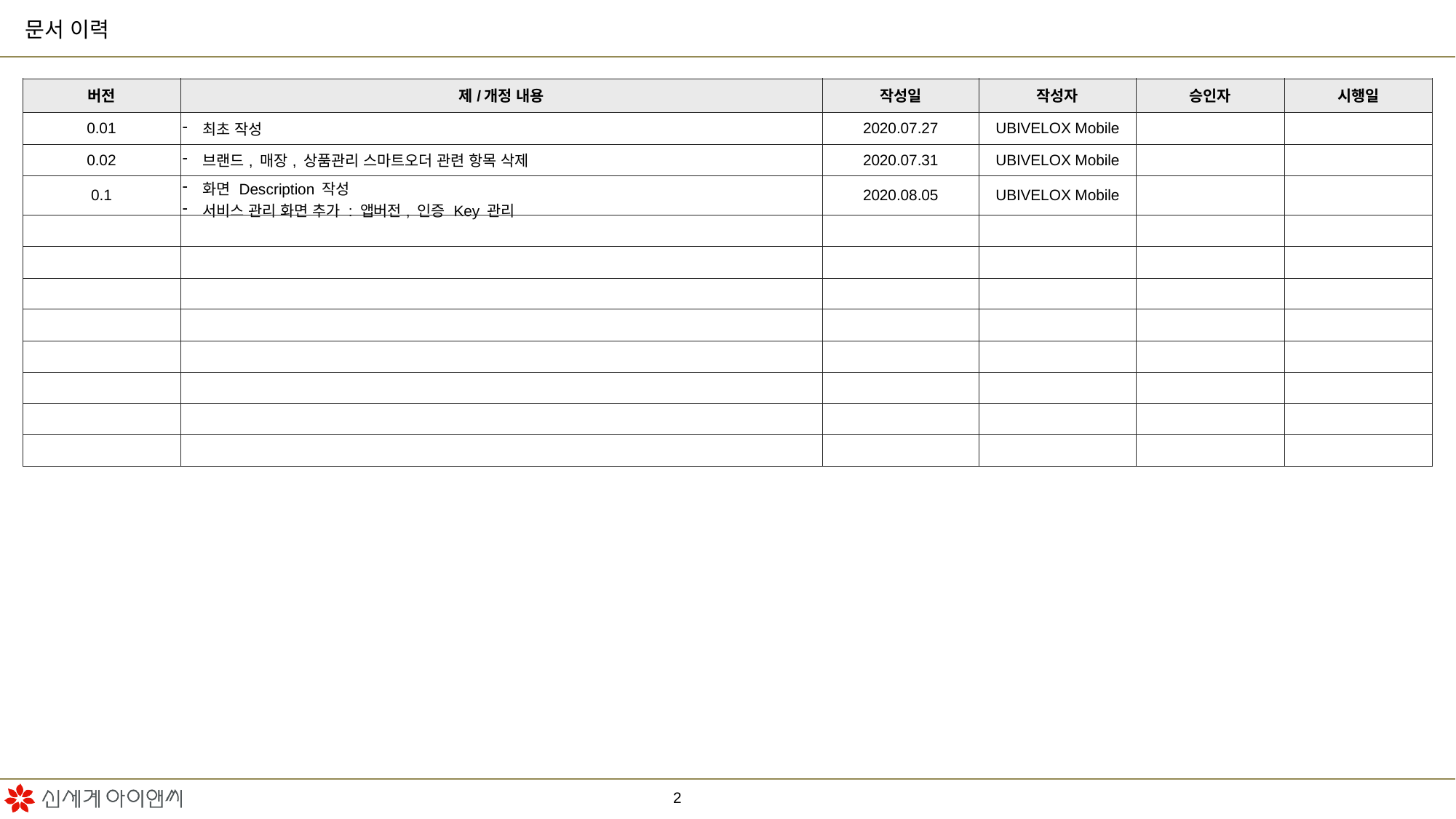

# 문서 이력
| 버전 | 제/개정 내용 | 작성일 | 작성자 | 승인자 | 시행일 |
| --- | --- | --- | --- | --- | --- |
| 0.01 | 최초 작성 | 2020.07.27 | UBIVELOX Mobile |  |  |
| 0.02 | 브랜드, 매장, 상품관리 스마트오더 관련 항목 삭제 | 2020.07.31 | UBIVELOX Mobile |  |  |
| 0.1 | 화면 Description 작성 서비스 관리 화면 추가 : 앱버전, 인증 Key 관리 | 2020.08.05 | UBIVELOX Mobile |  |  |
|  |  |  |  |  |  |
|  |  |  |  |  |  |
|  |  |  |  |  |  |
|  |  |  |  |  |  |
|  |  |  |  |  |  |
|  |  |  |  |  |  |
|  |  |  |  |  |  |
|  |  |  |  |  |  |